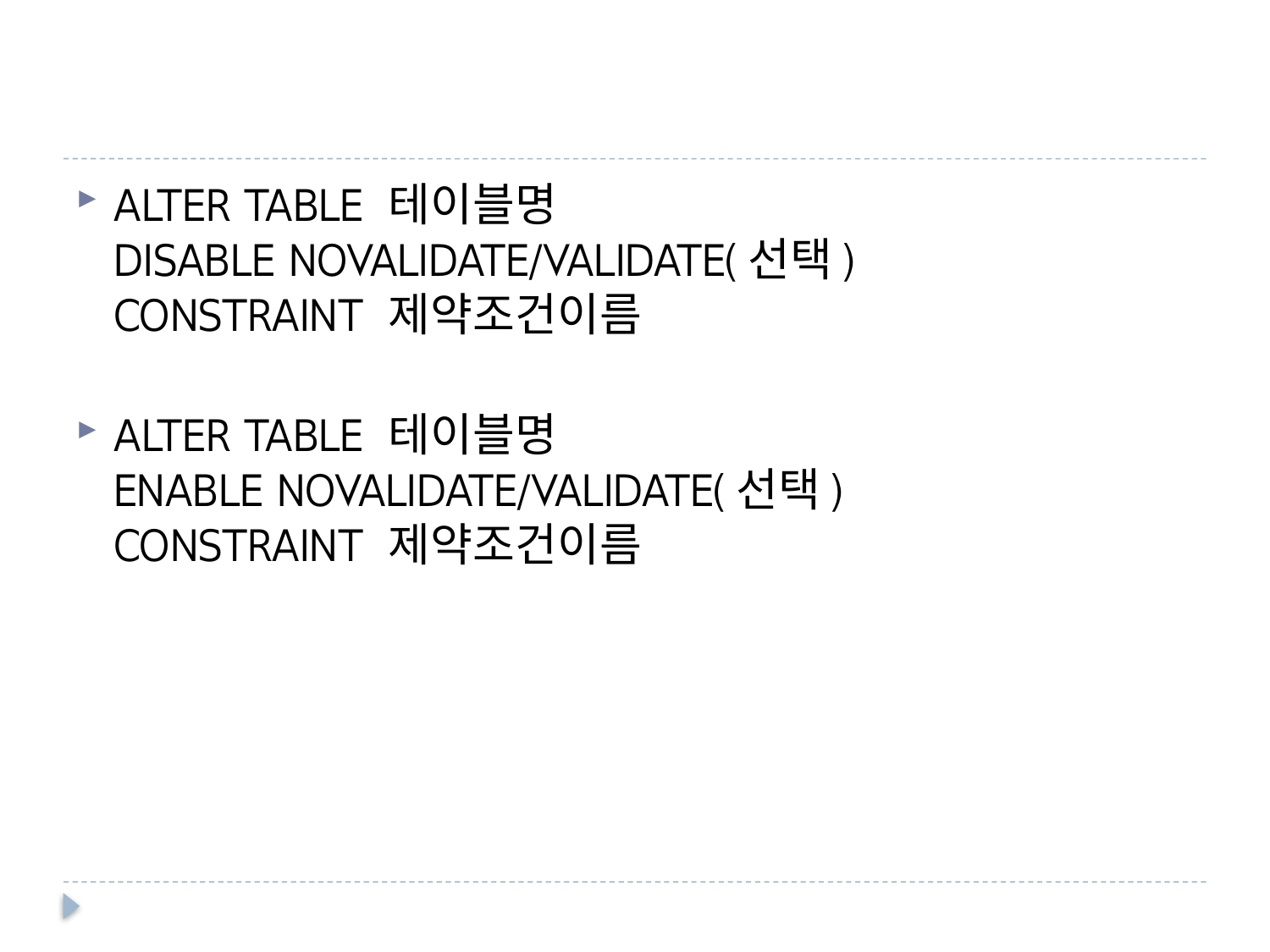

#
ALTER TABLE 테이블명
DISABLE NOVALIDATE/VALIDATE(선택)
CONSTRAINT 제약조건이름
ALTER TABLE 테이블명
ENABLE NOVALIDATE/VALIDATE(선택)
CONSTRAINT 제약조건이름